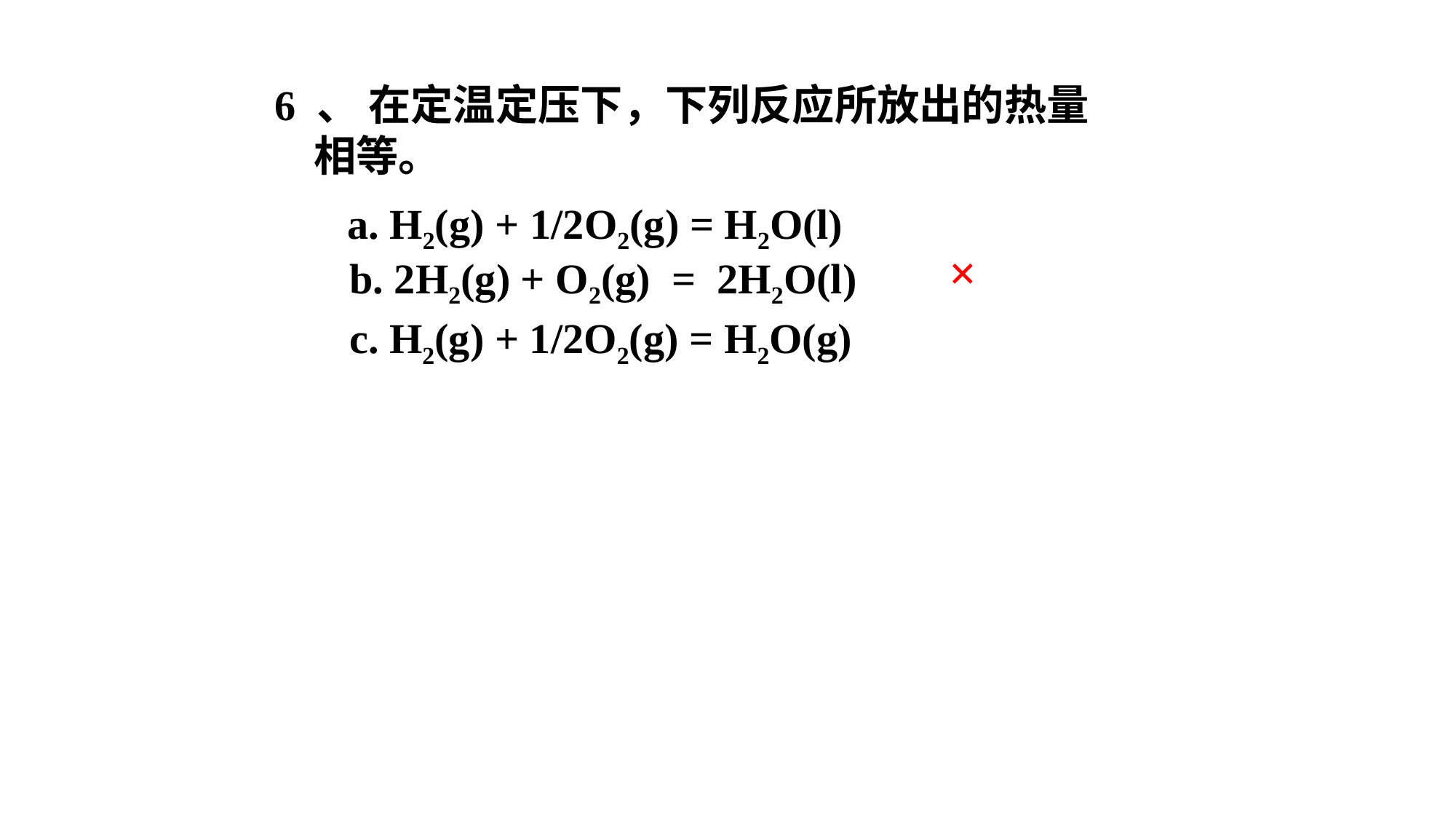

6 、 在定温定压下，下列反应所放出的热量
   相等。
a. H2(g) + 1/2O2(g) = H2O(l)
×
b. 2H2(g) + O2(g)  =  2H2O(l)
c. H2(g) + 1/2O2(g) = H2O(g)

θ